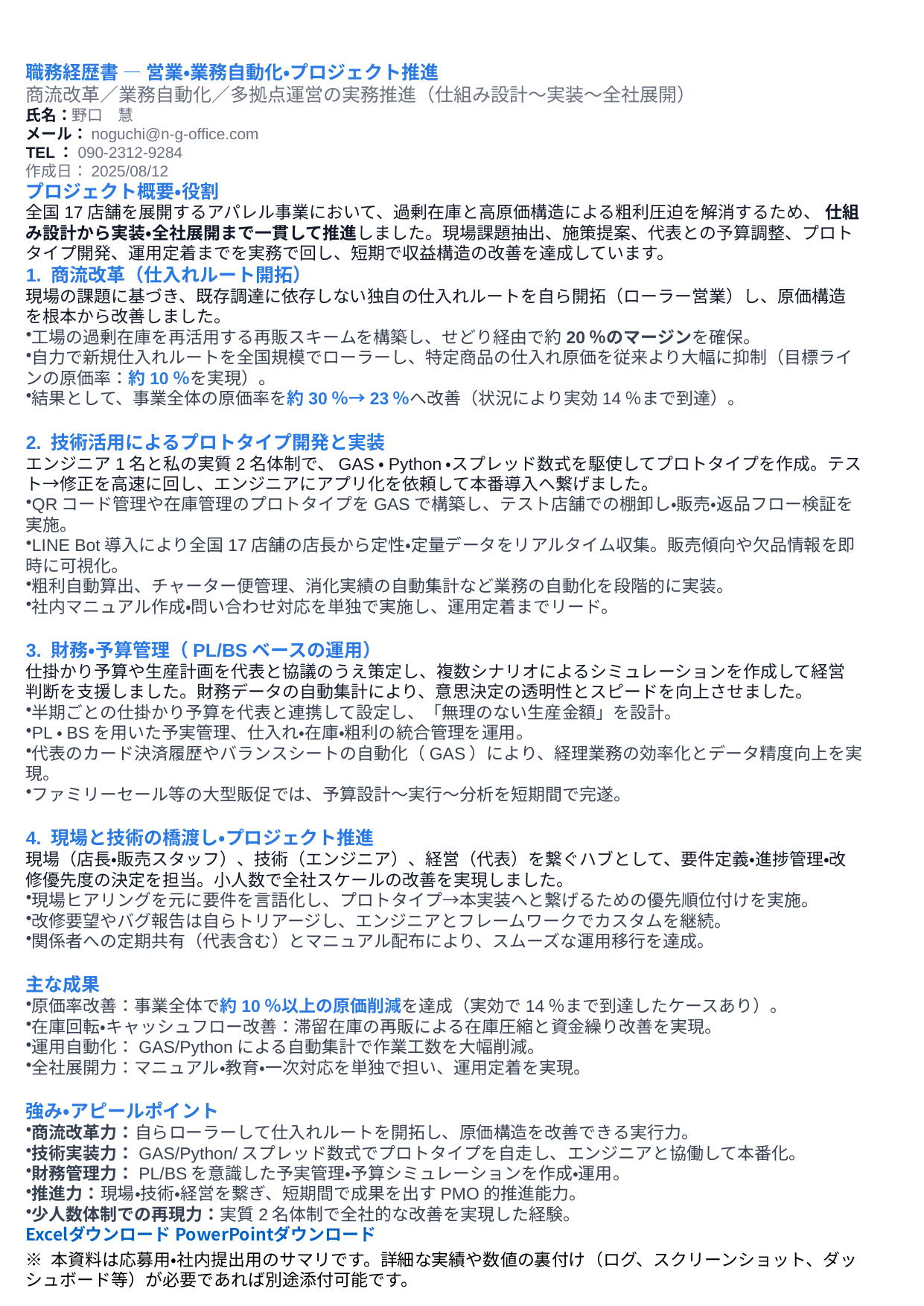

職務経歴書 — 営業・業務自動化・プロジェクト推進
商流改革／業務自動化／多拠点運営の実務推進（仕組み設計〜実装〜全社展開）
氏名：野口　慧
メール：noguchi@n-g-office.com
TEL：090-2312-9284
作成日：2025/08/12
プロジェクト概要・役割
全国17店舗を展開するアパレル事業において、過剰在庫と高原価構造による粗利圧迫を解消するため、 仕組み設計から実装・全社展開まで一貫して推進しました。現場課題抽出、施策提案、代表との予算調整、プロトタイプ開発、運用定着までを実務で回し、短期で収益構造の改善を達成しています。
1. 商流改革（仕入れルート開拓）
現場の課題に基づき、既存調達に依存しない独自の仕入れルートを自ら開拓（ローラー営業）し、原価構造を根本から改善しました。
工場の過剰在庫を再活用する再販スキームを構築し、せどり経由で約20％のマージンを確保。
自力で新規仕入れルートを全国規模でローラーし、特定商品の仕入れ原価を従来より大幅に抑制（目標ラインの原価率：約10％を実現）。
結果として、事業全体の原価率を約30％→23％へ改善（状況により実効14％まで到達）。

2. 技術活用によるプロトタイプ開発と実装
エンジニア1名と私の実質2名体制で、GAS・Python・スプレッド数式を駆使してプロトタイプを作成。テスト→修正を高速に回し、エンジニアにアプリ化を依頼して本番導入へ繋げました。
QRコード管理や在庫管理のプロトタイプをGASで構築し、テスト店舗での棚卸し・販売・返品フロー検証を実施。
LINE Bot導入により全国17店舗の店長から定性・定量データをリアルタイム収集。販売傾向や欠品情報を即時に可視化。
粗利自動算出、チャーター便管理、消化実績の自動集計など業務の自動化を段階的に実装。
社内マニュアル作成・問い合わせ対応を単独で実施し、運用定着までリード。

3. 財務・予算管理（PL/BSベースの運用）
仕掛かり予算や生産計画を代表と協議のうえ策定し、複数シナリオによるシミュレーションを作成して経営判断を支援しました。財務データの自動集計により、意思決定の透明性とスピードを向上させました。
半期ごとの仕掛かり予算を代表と連携して設定し、「無理のない生産金額」を設計。
PL・BSを用いた予実管理、仕入れ・在庫・粗利の統合管理を運用。
代表のカード決済履歴やバランスシートの自動化（GAS）により、経理業務の効率化とデータ精度向上を実現。
ファミリーセール等の大型販促では、予算設計〜実行〜分析を短期間で完遂。

4. 現場と技術の橋渡し・プロジェクト推進
現場（店長・販売スタッフ）、技術（エンジニア）、経営（代表）を繋ぐハブとして、要件定義・進捗管理・改修優先度の決定を担当。小人数で全社スケールの改善を実現しました。
現場ヒアリングを元に要件を言語化し、プロトタイプ→本実装へと繋げるための優先順位付けを実施。
改修要望やバグ報告は自らトリアージし、エンジニアとフレームワークでカスタムを継続。
関係者への定期共有（代表含む）とマニュアル配布により、スムーズな運用移行を達成。

主な成果
原価率改善：事業全体で約10％以上の原価削減を達成（実効で14％まで到達したケースあり）。
在庫回転・キャッシュフロー改善：滞留在庫の再販による在庫圧縮と資金繰り改善を実現。
運用自動化：GAS/Pythonによる自動集計で作業工数を大幅削減。
全社展開力：マニュアル・教育・一次対応を単独で担い、運用定着を実現。

強み・アピールポイント
商流改革力：自らローラーして仕入れルートを開拓し、原価構造を改善できる実行力。
技術実装力：GAS/Python/スプレッド数式でプロトタイプを自走し、エンジニアと協働して本番化。
財務管理力：PL/BSを意識した予実管理・予算シミュレーションを作成・運用。
推進力：現場・技術・経営を繋ぎ、短期間で成果を出すPMO的推進能力。
少人数体制での再現力：実質2名体制で全社的な改善を実現した経験。
Excelダウンロード PowerPointダウンロード
※ 本資料は応募用・社内提出用のサマリです。詳細な実績や数値の裏付け（ログ、スクリーンショット、ダッシュボード等）が必要であれば別途添付可能です。